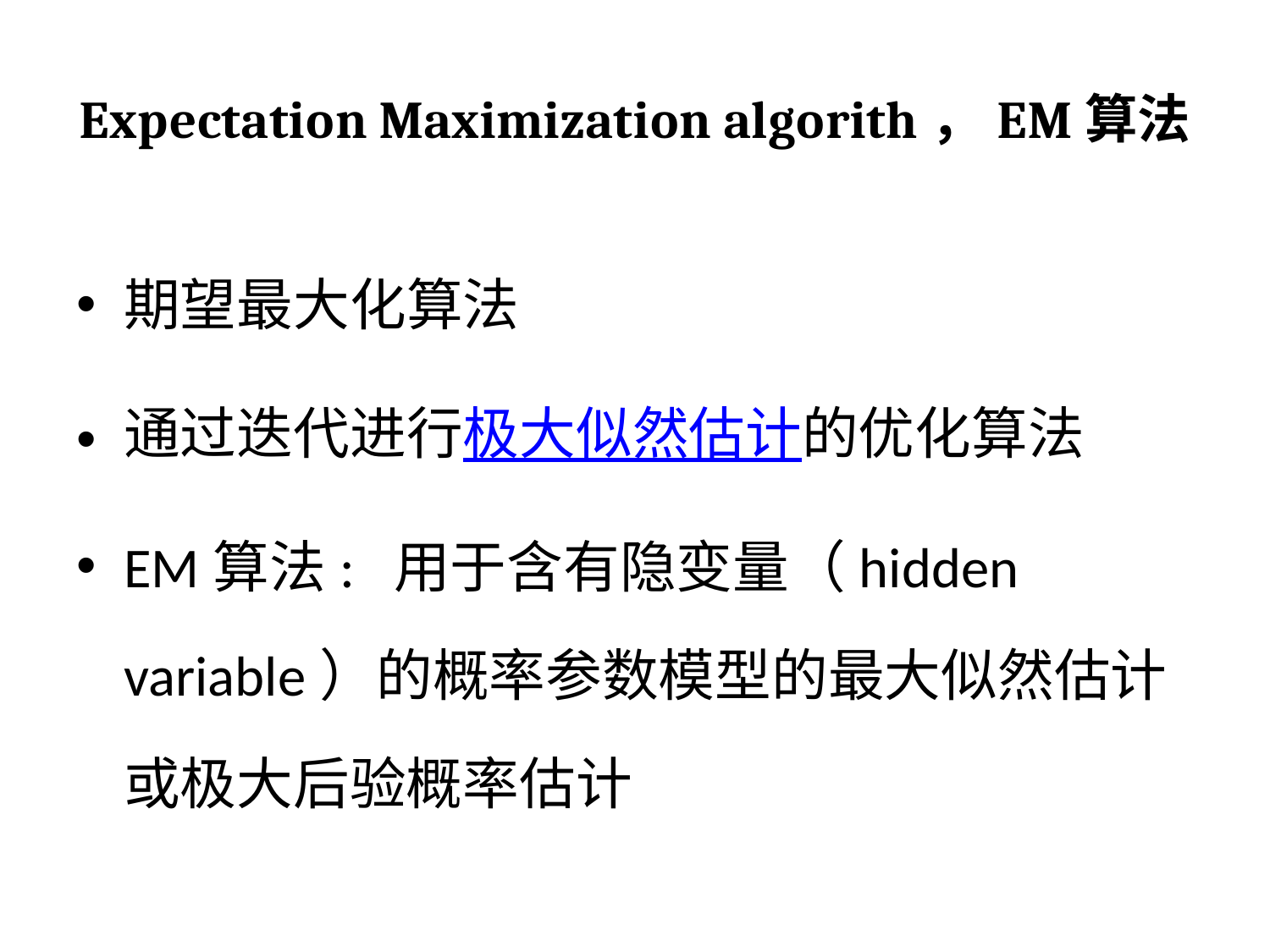

# Expectation Maximization algorith，EM算法
期望最大化算法
通过迭代进行极大似然估计的优化算法
EM算法:  用于含有隐变量（hidden variable）的概率参数模型的最大似然估计或极大后验概率估计